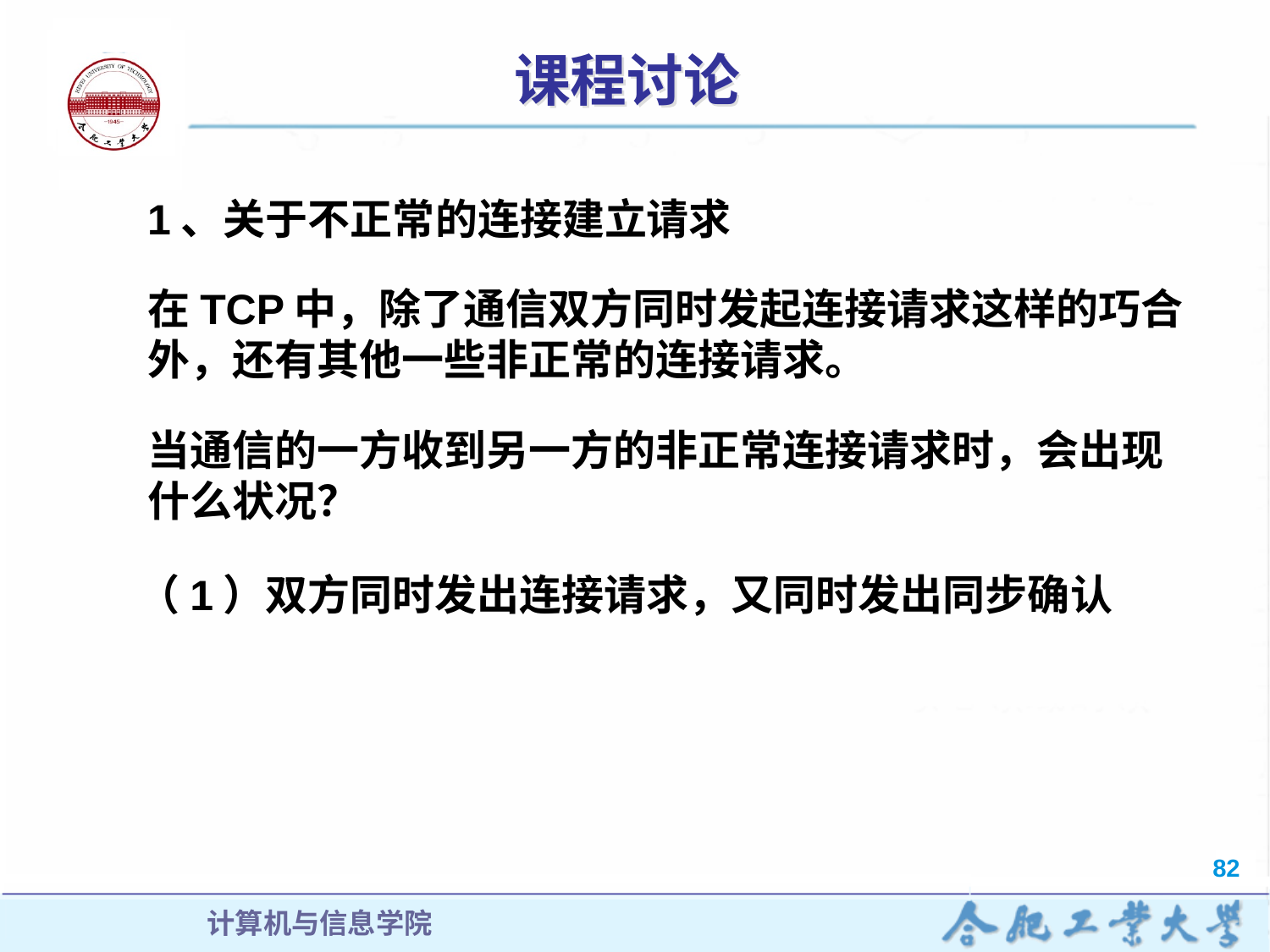

# 课程讨论
1、关于不正常的连接建立请求
在TCP中，除了通信双方同时发起连接请求这样的巧合外，还有其他一些非正常的连接请求。
当通信的一方收到另一方的非正常连接请求时，会出现什么状况？
（1）双方同时发出连接请求，又同时发出同步确认